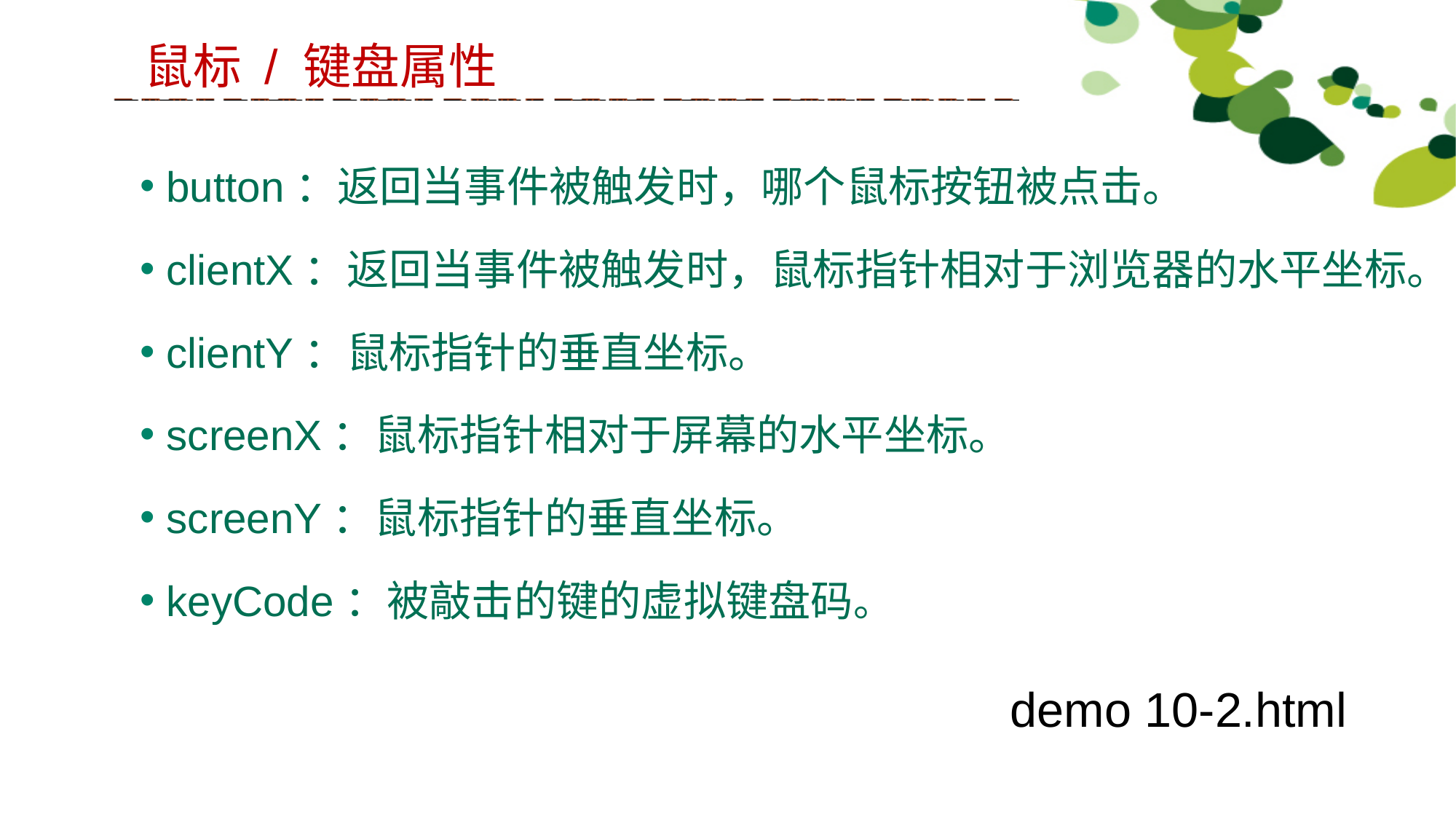

鼠标 / 键盘属性
button：返回当事件被触发时，哪个鼠标按钮被点击。
clientX：返回当事件被触发时，鼠标指针相对于浏览器的水平坐标。
clientY：鼠标指针的垂直坐标。
screenX：鼠标指针相对于屏幕的水平坐标。
screenY：鼠标指针的垂直坐标。
keyCode：被敲击的键的虚拟键盘码。

demo 10-2.html